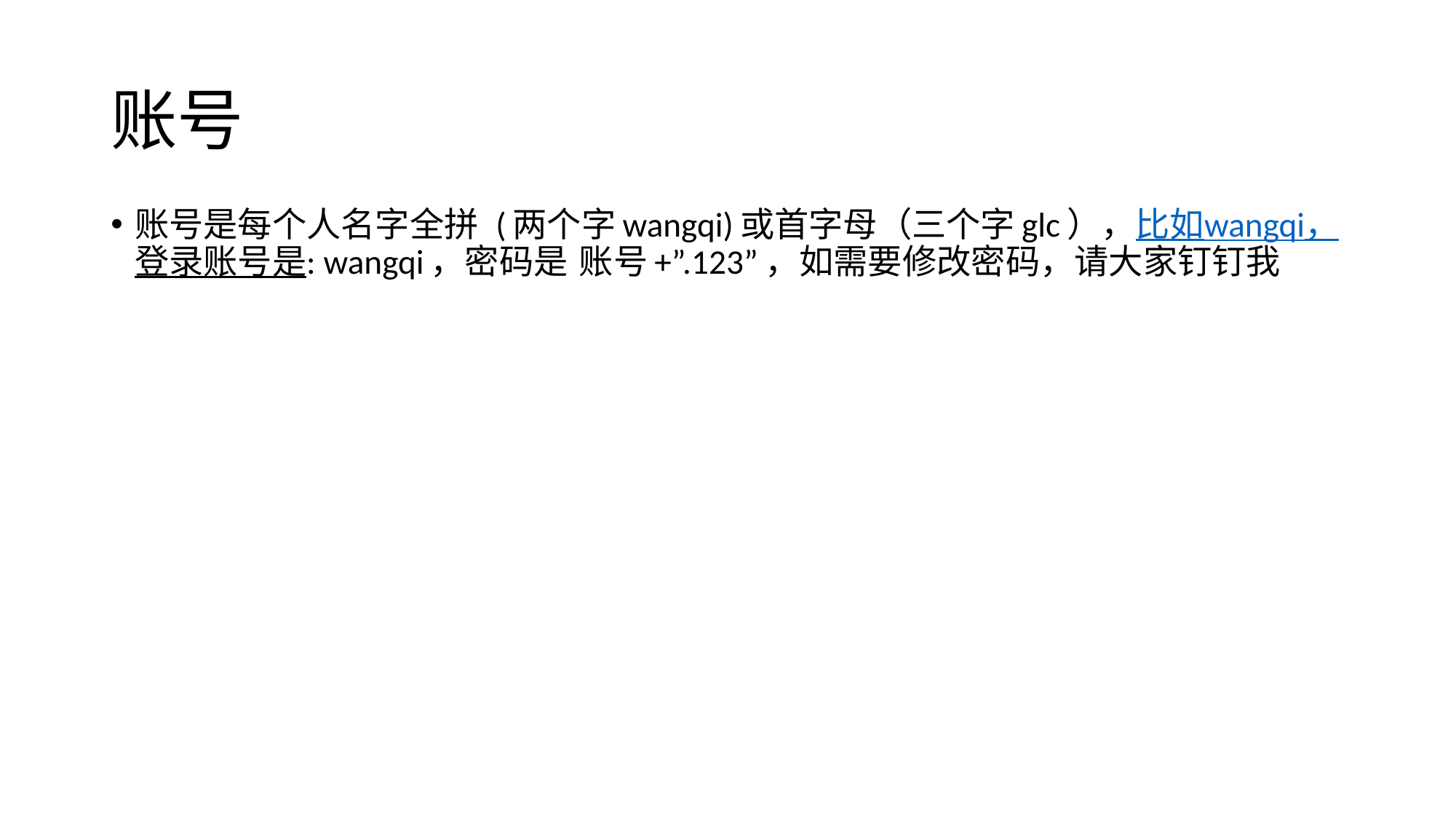

账号
账号是每个人名字全拼 (两个字wangqi)或首字母（三个字glc），比如wangqi，登录账号是: wangqi，密码是 账号+”.123”，如需要修改密码，请大家钉钉我